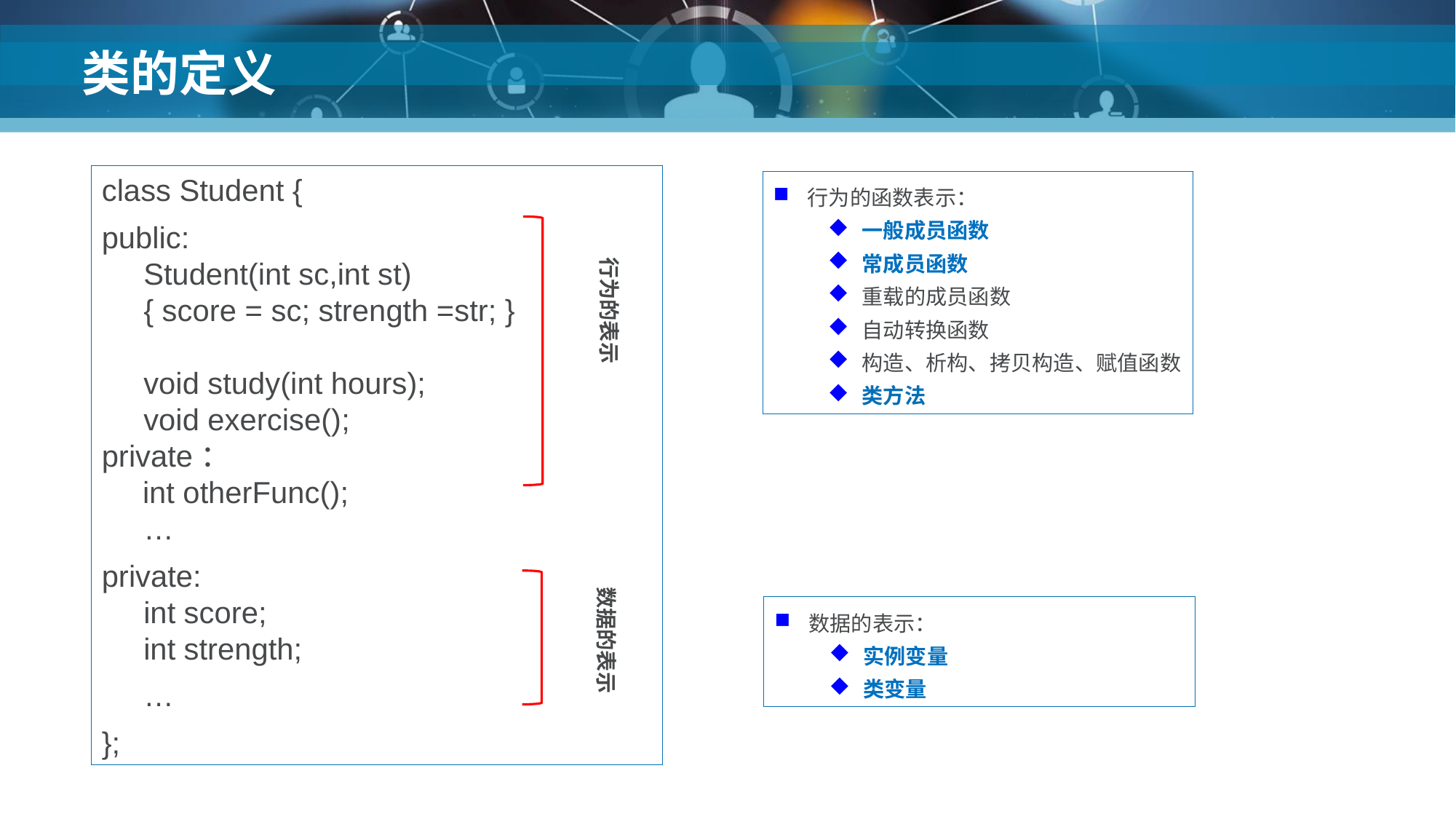

# 类的定义
class Student {
public:
     Student(int sc,int st)
     { score = sc; strength =str; }
     void study(int hours);
     void exercise();
private：
     int otherFunc();
     …
private:
     int score;
     int strength;
     …
};
行为的函数表示：
一般成员函数
常成员函数
重载的成员函数
自动转换函数
构造、析构、拷贝构造、赋值函数
类方法

行为的表示

数据的表示
数据的表示：
实例变量
类变量